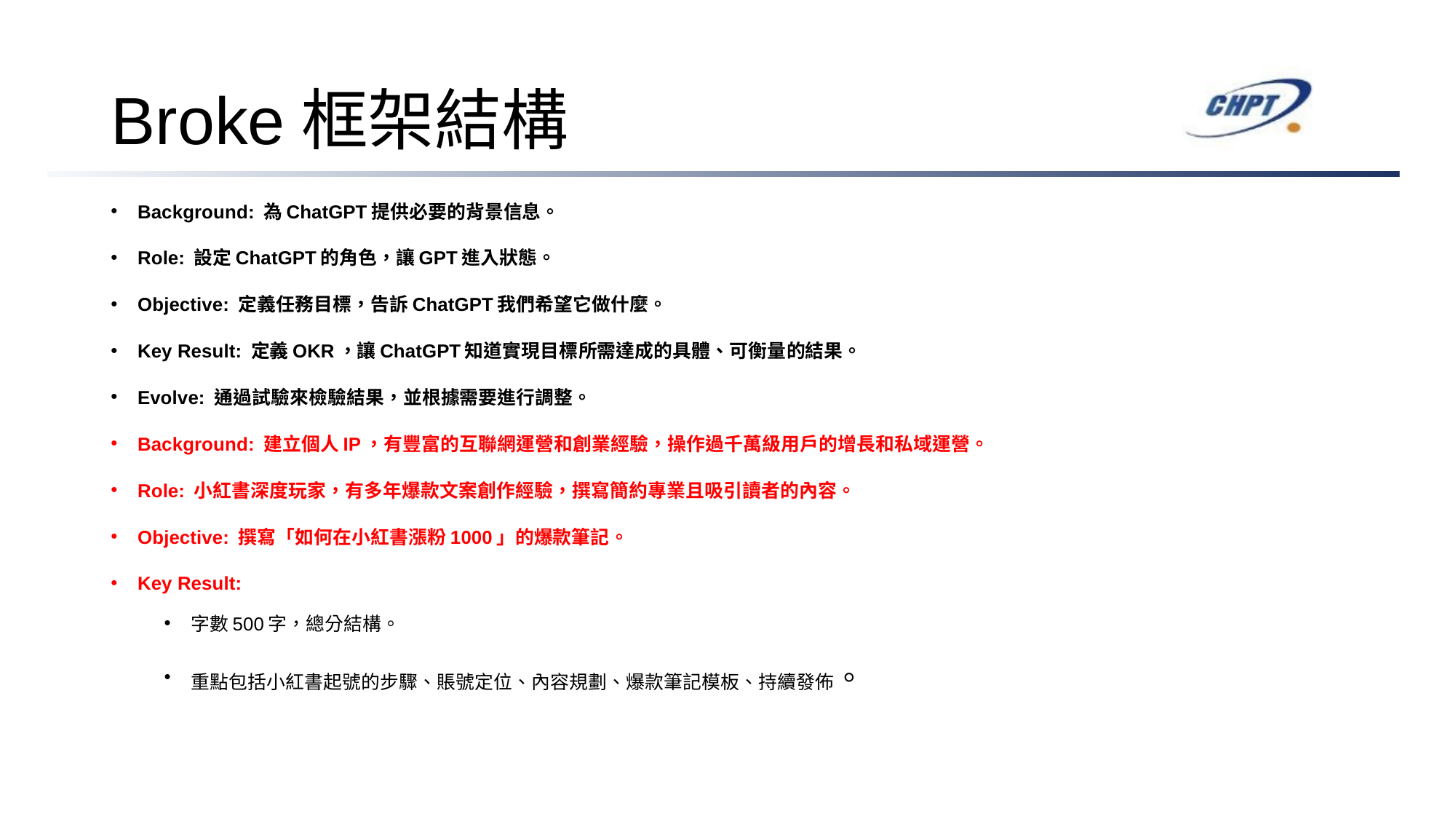

# Broke框架結構
Background: 為ChatGPT提供必要的背景信息。
Role: 設定ChatGPT的角色，讓GPT進入狀態。
Objective: 定義任務目標，告訴ChatGPT我們希望它做什麼。
Key Result: 定義OKR，讓ChatGPT知道實現目標所需達成的具體、可衡量的結果。
Evolve: 通過試驗來檢驗結果，並根據需要進行調整。
Background: 建立個人IP，有豐富的互聯網運營和創業經驗，操作過千萬級用戶的增長和私域運營。
Role: 小紅書深度玩家，有多年爆款文案創作經驗，撰寫簡約專業且吸引讀者的內容。
Objective: 撰寫「如何在小紅書漲粉1000」的爆款筆記。
Key Result:
字數500字，總分結構。
重點包括小紅書起號的步驟、賬號定位、內容規劃、爆款筆記模板、持續發佈。